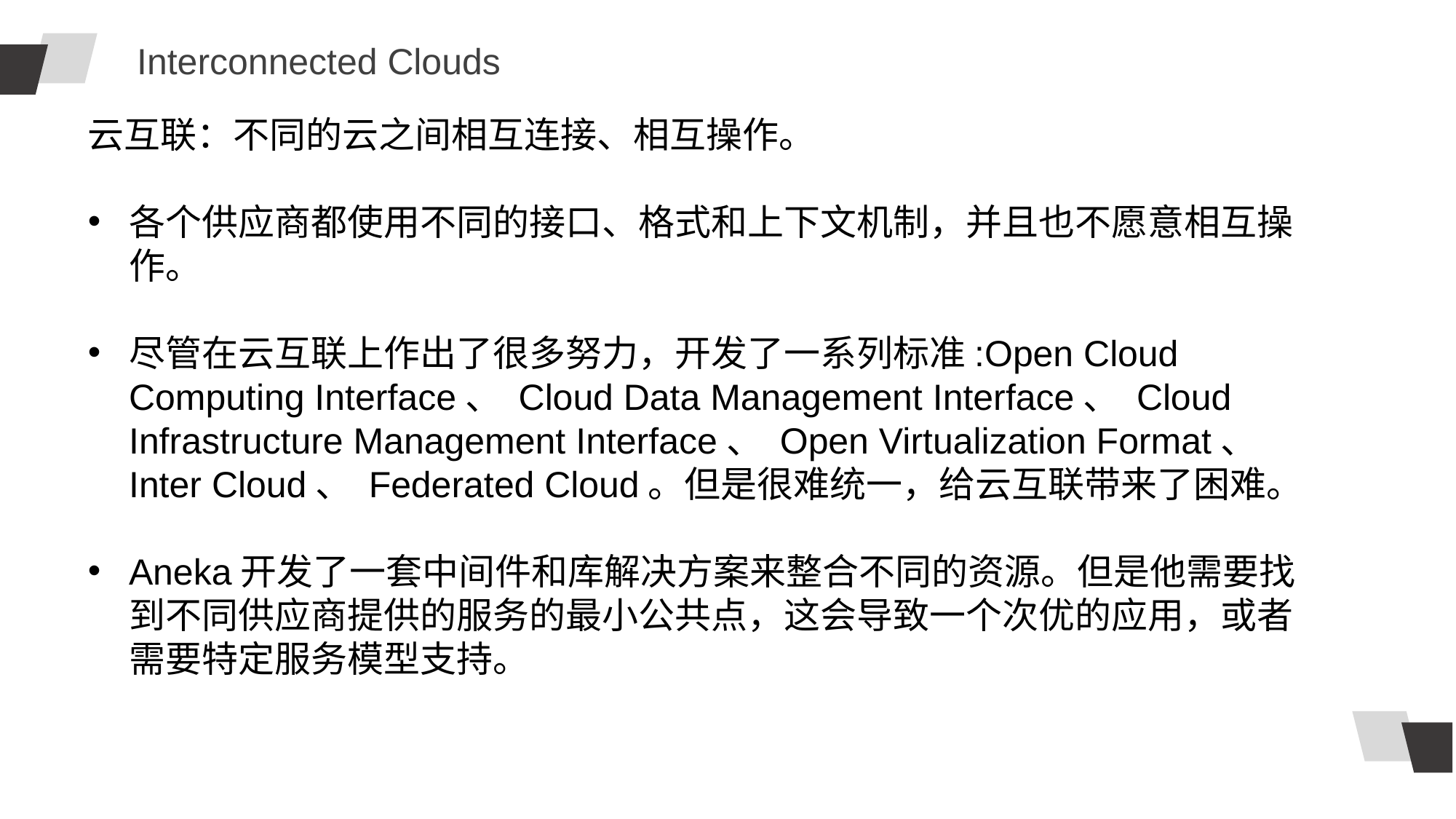

Interconnected Clouds
云互联：不同的云之间相互连接、相互操作。

各个供应商都使用不同的接口、格式和上下文机制，并且也不愿意相互操作。

尽管在云互联上作出了很多努力，开发了一系列标准:Open Cloud Computing Interface、 Cloud Data Management Interface、 Cloud Infrastructure Management Interface、 Open Virtualization Format、 Inter Cloud、 Federated Cloud。但是很难统一，给云互联带来了困难。

Aneka开发了一套中间件和库解决方案来整合不同的资源。但是他需要找到不同供应商提供的服务的最小公共点，这会导致一个次优的应用，或者需要特定服务模型支持。